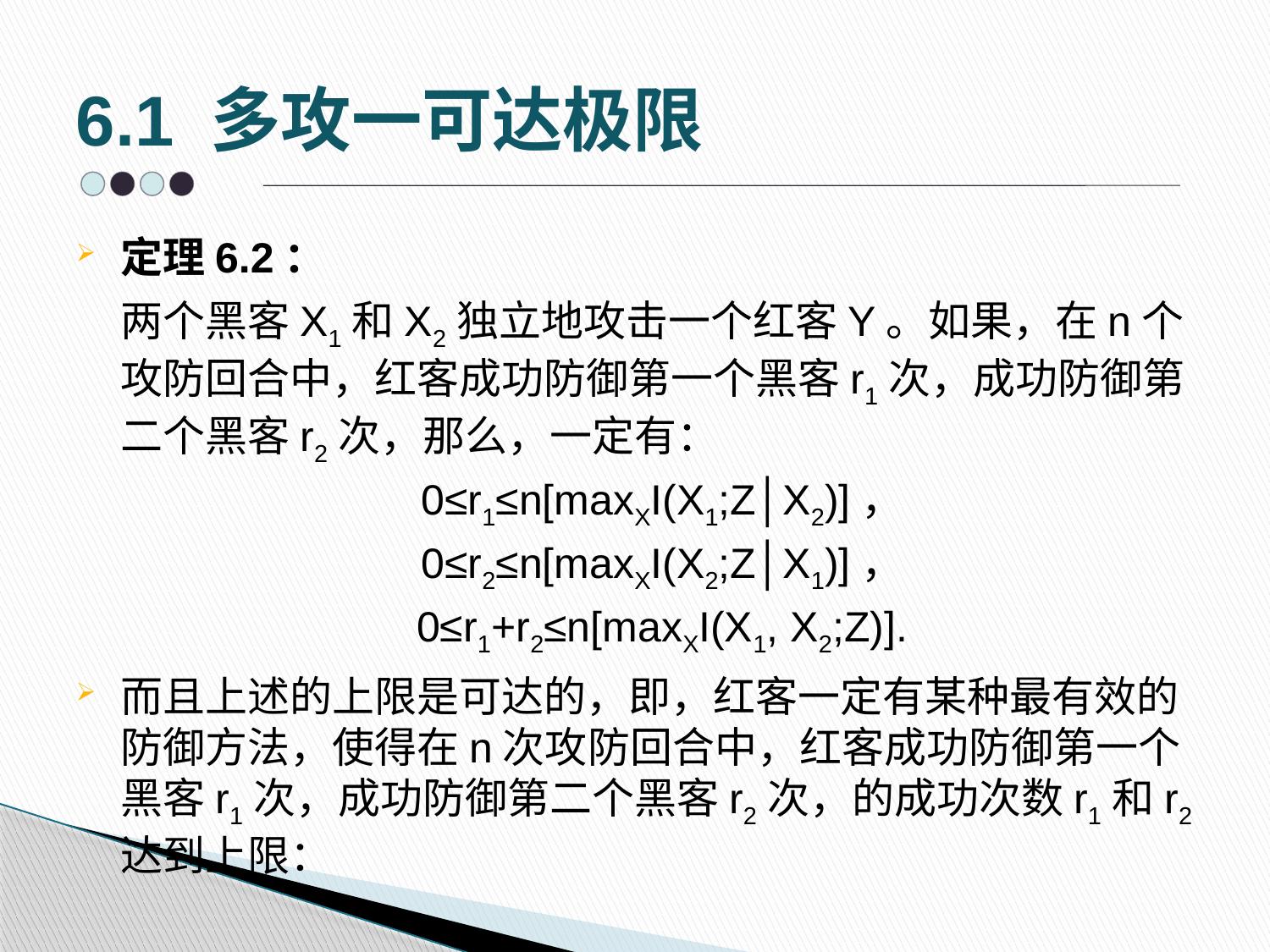

# 6.1 多攻一可达极限

定理6.2：
	两个黑客X1和X2独立地攻击一个红客Y。如果，在n个攻防回合中，红客成功防御第一个黑客r1次，成功防御第二个黑客r2次，那么，一定有：
0≤r1≤n[maxXI(X1;Z│X2)]，
0≤r2≤n[maxXI(X2;Z│X1)]，
0≤r1+r2≤n[maxXI(X1, X2;Z)].
而且上述的上限是可达的，即，红客一定有某种最有效的防御方法，使得在n次攻防回合中，红客成功防御第一个黑客r1次，成功防御第二个黑客r2次，的成功次数r1和r2达到上限：